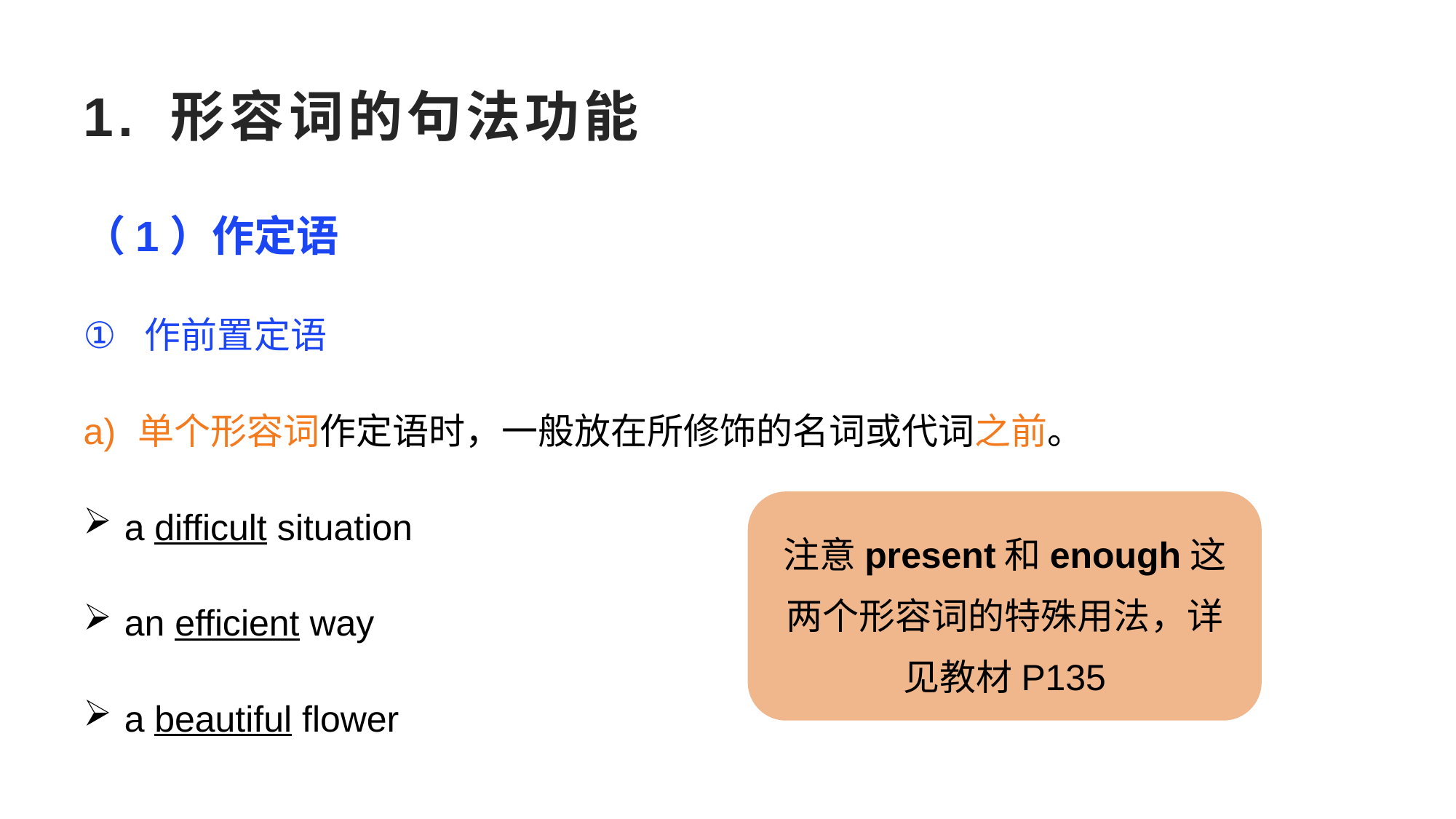

1. 形容词的句法功能
（1）作定语
作前置定语
单个形容词作定语时，一般放在所修饰的名词或代词之前。
a difficult situation
an efficient way
a beautiful flower
注意present和enough这两个形容词的特殊用法，详见教材P135